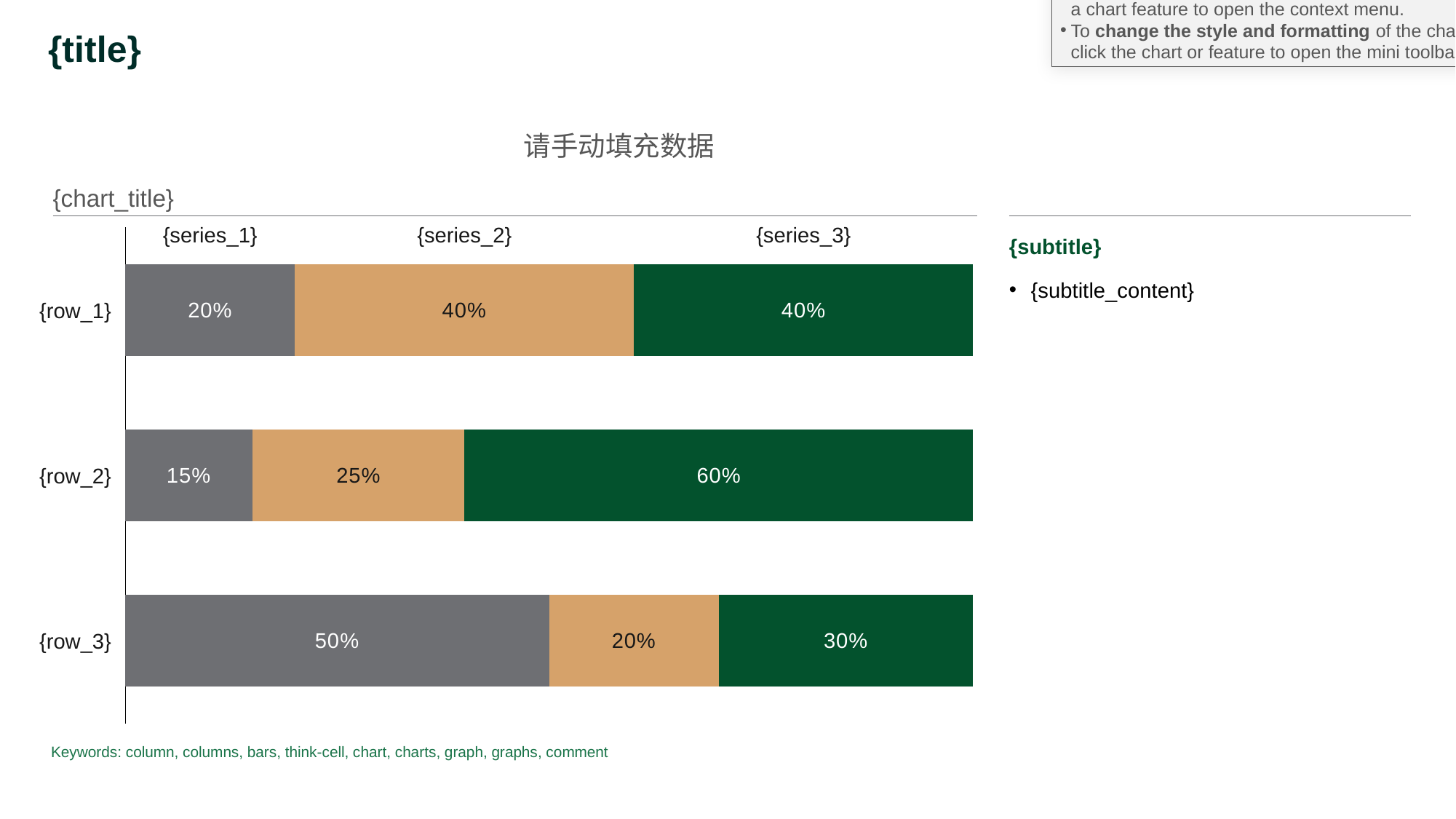

This slide contains a think-cell chart.
To open the chart's internal datasheet, double-click any empty space in the chart.
To add annotations (e.g., total labels), right-click the chart or a chart feature to open the context menu.
To change the style and formatting of the chart or a feature, click the chart or feature to open the mini toolbar.
# {title}
请手动填充数据
{chart_title}

### Chart

| Category |  |  |  |
|---|---|---|---|
{subtitle}
{subtitle_content}

{series_1}
{series_2}
{series_3}
{row_1}
{row_2}
{row_3}
Keywords: column, columns, bars, think-cell, chart, charts, graph, graphs, comment